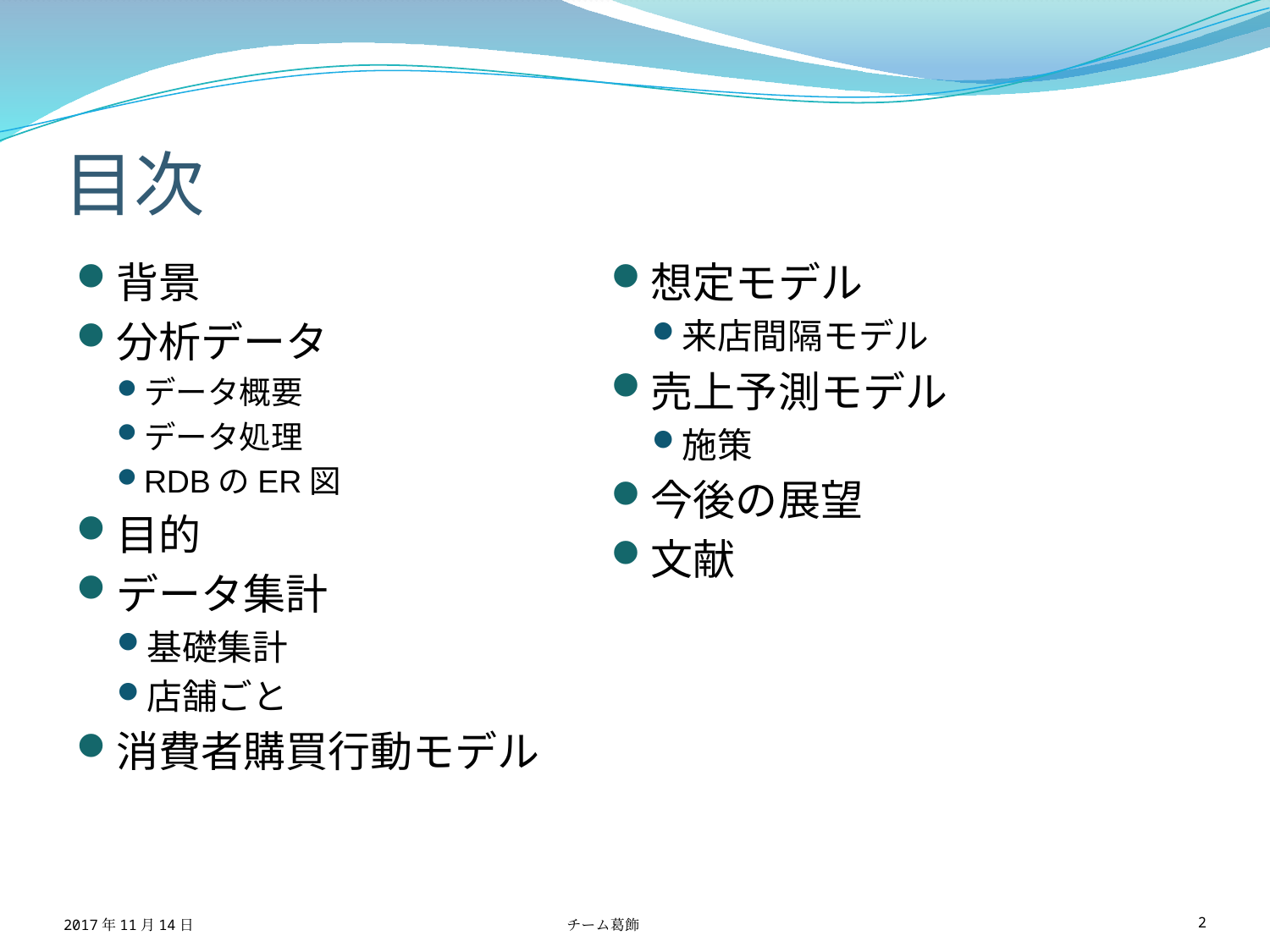

# 目次
背景
分析データ
データ概要
データ処理
RDBのER図
目的
データ集計
基礎集計
店舗ごと
消費者購買行動モデル

想定モデル
来店間隔モデル
売上予測モデル
施策
今後の展望
文献

2017年11月14日
チーム葛飾
2